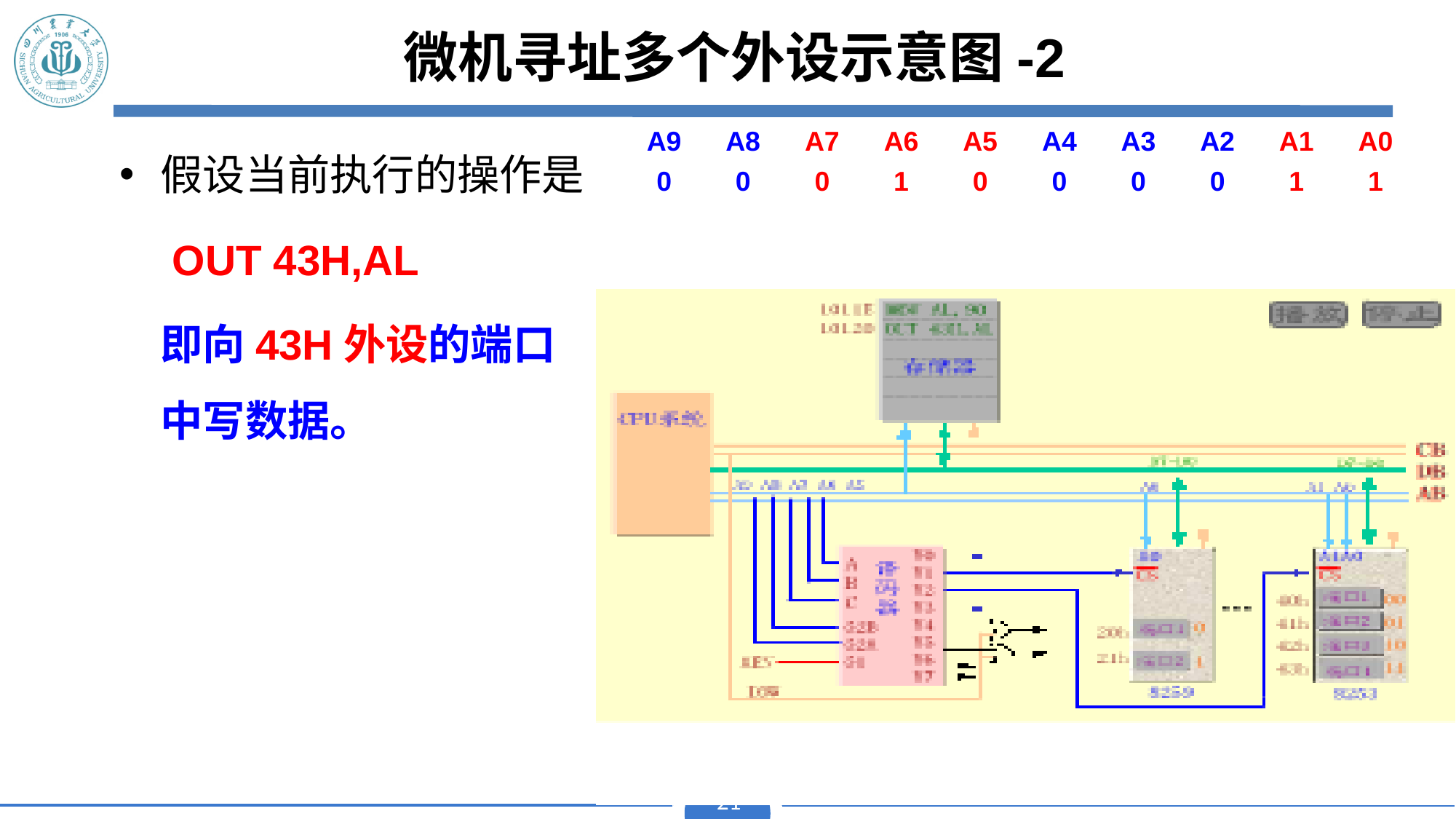

# 微机寻址多个外设示意图-2
假设当前执行的操作是
	 OUT 43H,AL
	即向43H外设的端口中写数据。

| A9 | A8 | A7 | A6 | A5 | A4 | A3 | A2 | A1 | A0 |
| --- | --- | --- | --- | --- | --- | --- | --- | --- | --- |
| 0 | 0 | 0 | 1 | 0 | 0 | 0 | 0 | 1 | 1 |